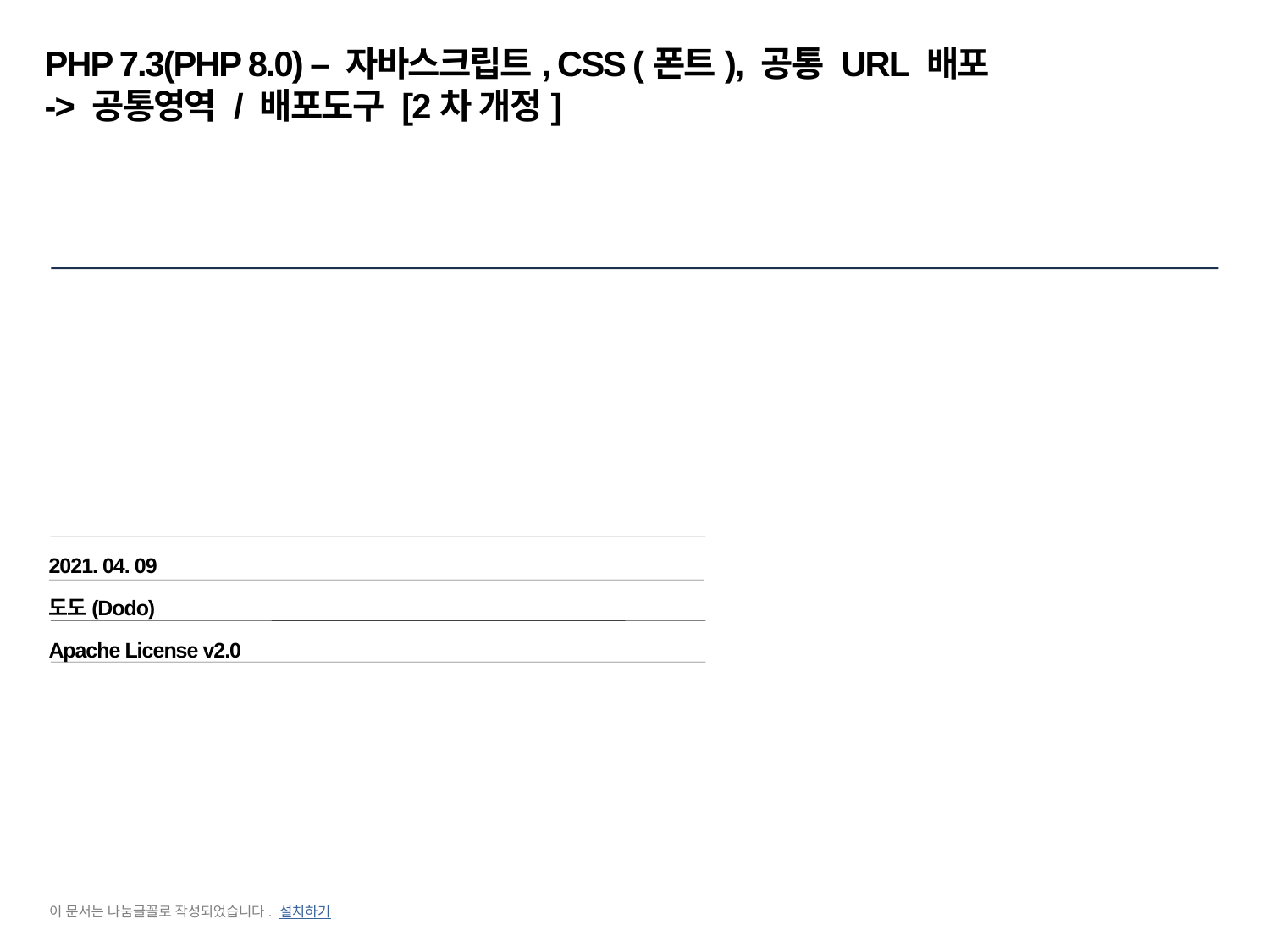

PHP 7.3(PHP 8.0) – 자바스크립트, CSS (폰트), 공통 URL 배포
-> 공통영역 / 배포도구 [2차 개정]

2021. 04. 09
도도(Dodo)
Apache License v2.0

이 문서는 나눔글꼴로 작성되었습니다. 설치하기